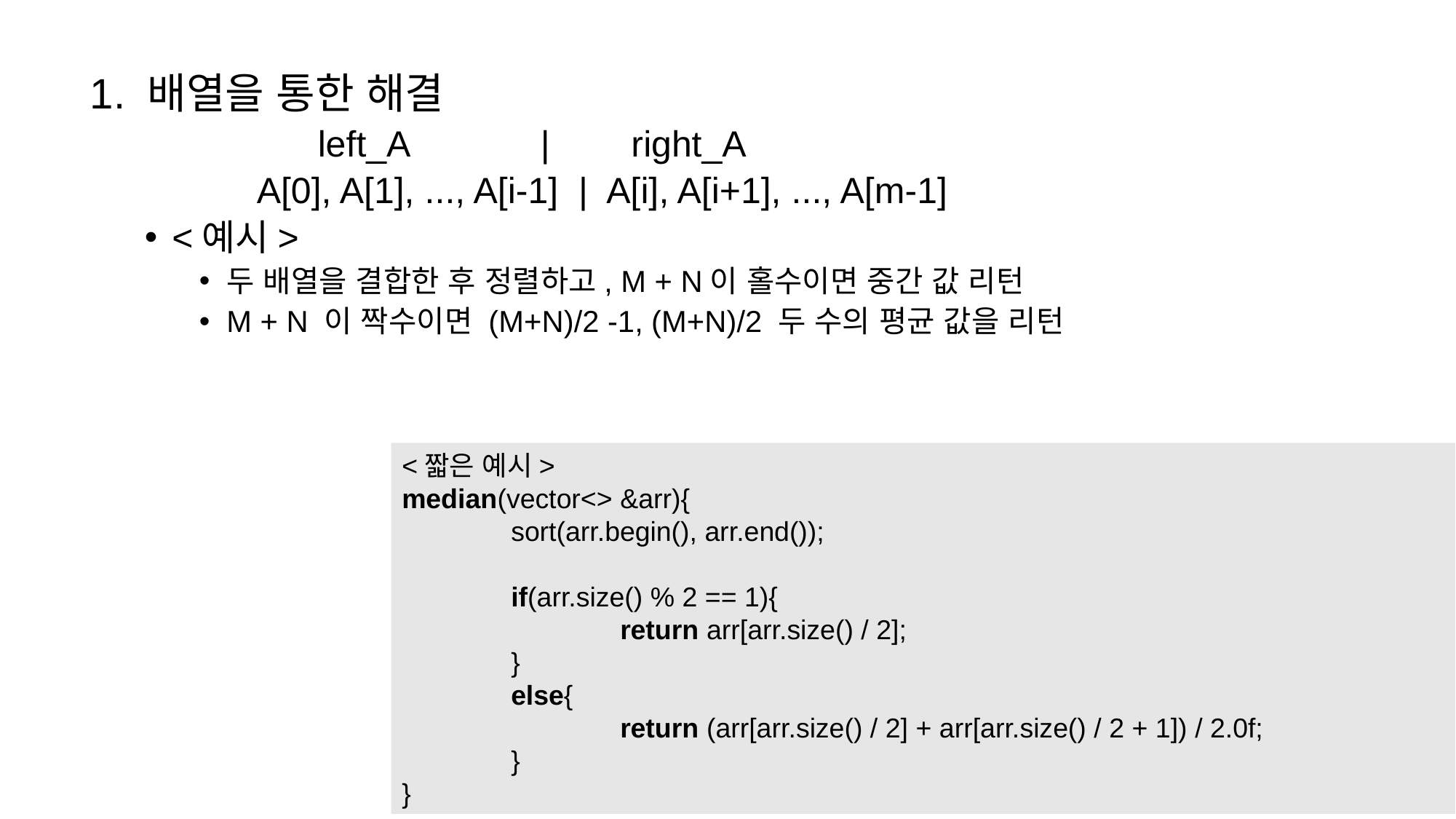

1. 배열을 통한 해결
                 left_A             |        right_A
           A[0], A[1], ..., A[i-1]  |  A[i], A[i+1], ..., A[m-1]
<예시>
두 배열을 결합한 후 정렬하고, M + N이 홀수이면 중간 값 리턴
M + N 이 짝수이면 (M+N)/2 -1, (M+N)/2 두 수의 평균 값을 리턴

<짧은 예시>
median(vector<> &arr){
	sort(arr.begin(), arr.end());

	if(arr.size() % 2 == 1){
		return arr[arr.size() / 2];
	}
	else{
		return (arr[arr.size() / 2] + arr[arr.size() / 2 + 1]) / 2.0f;
	}
}